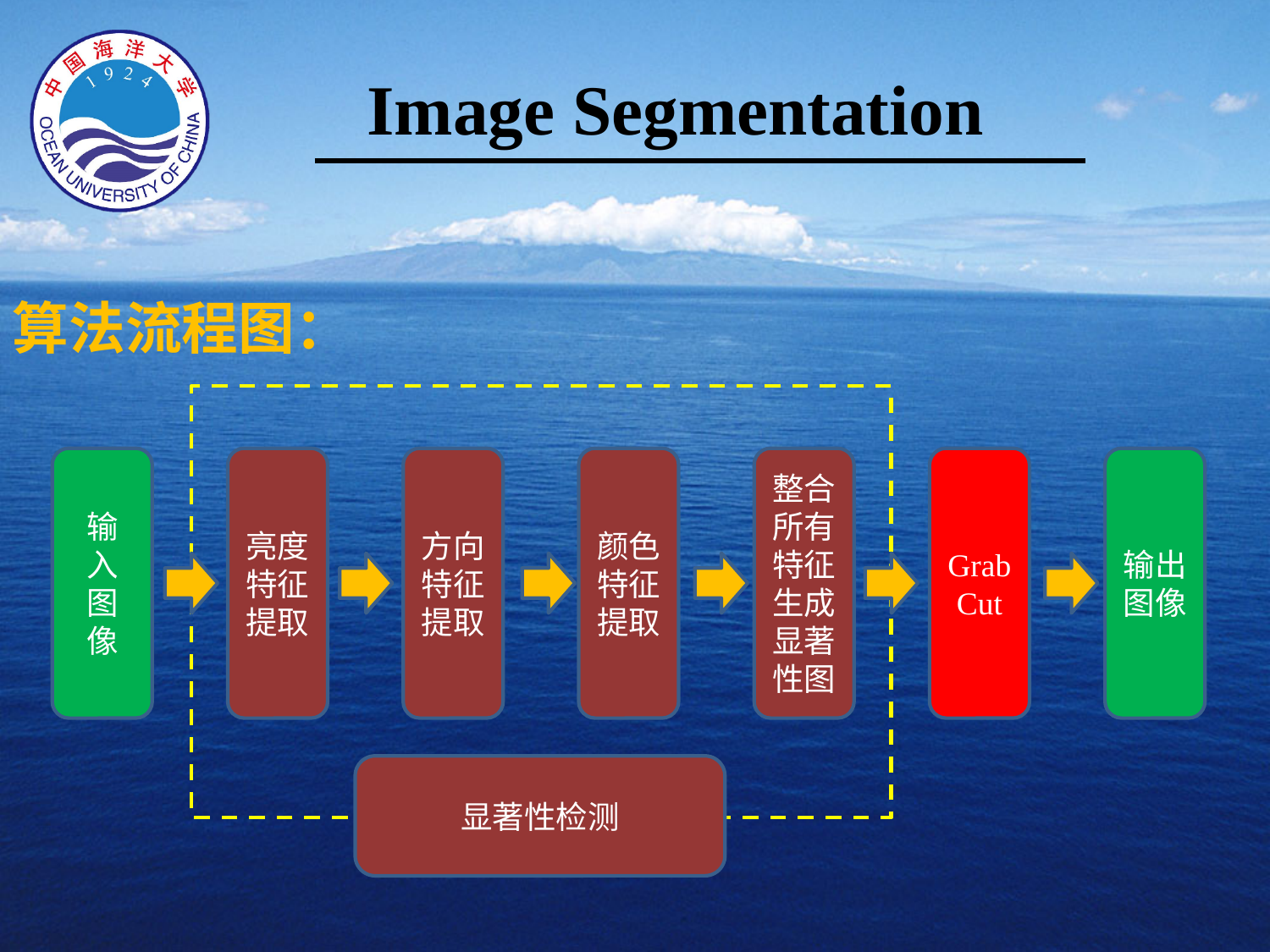

算法流程图：

输
入
图
像
亮度特征提取
方向特征提取
颜色特征提取
整合所有特征生成显著性图
Grab
Cut
输出图像

显著性检测